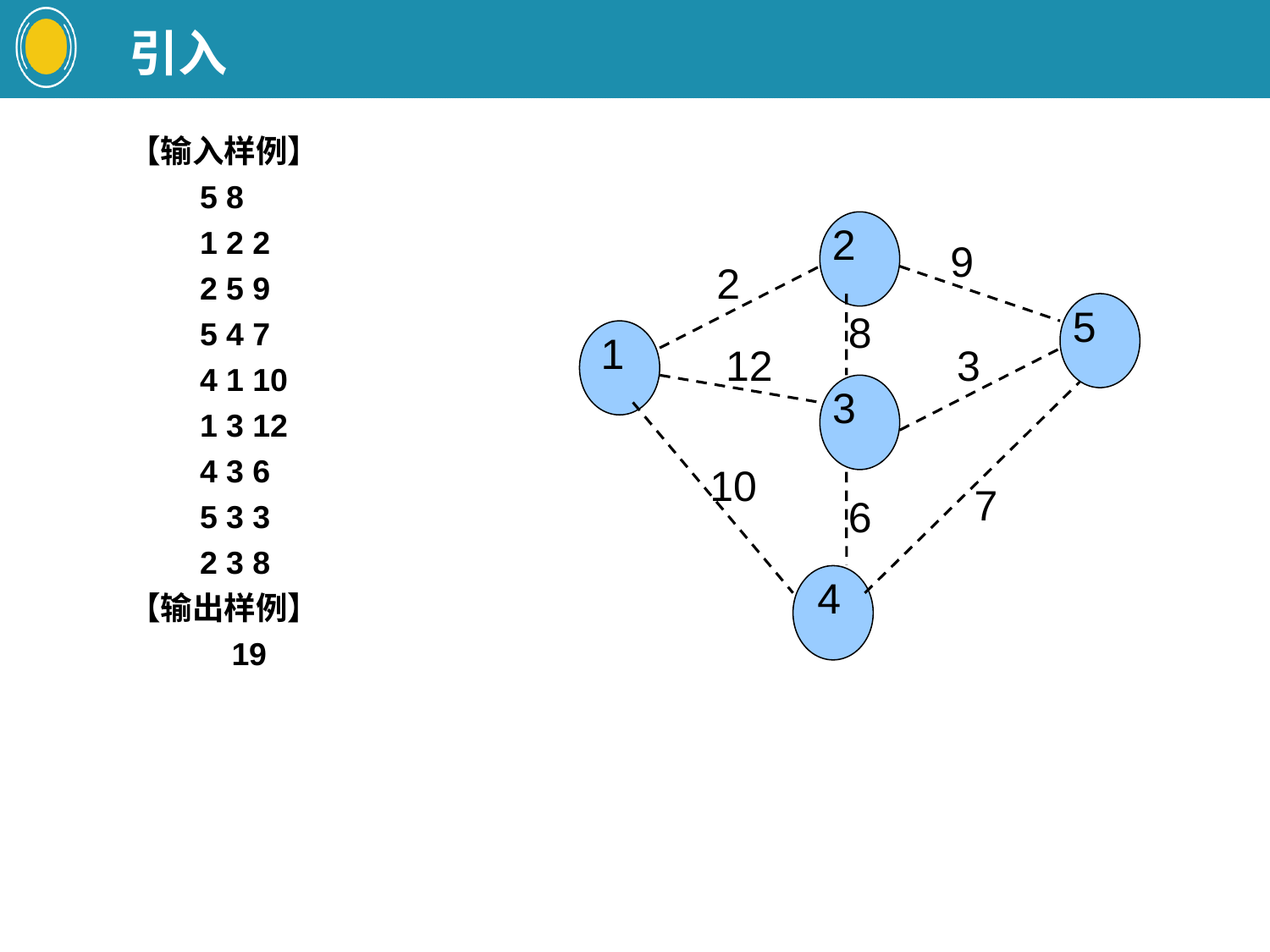

引入
【输入样例】
　　5 8
　　1 2 2
　　2 5 9
　　5 4 7
　　4 1 10
　　1 3 12
　　4 3 6
　　5 3 3
　　2 3 8
【输出样例】
　　　19
2

9

2

5

8

1

12

3

3

10

6

 4

7